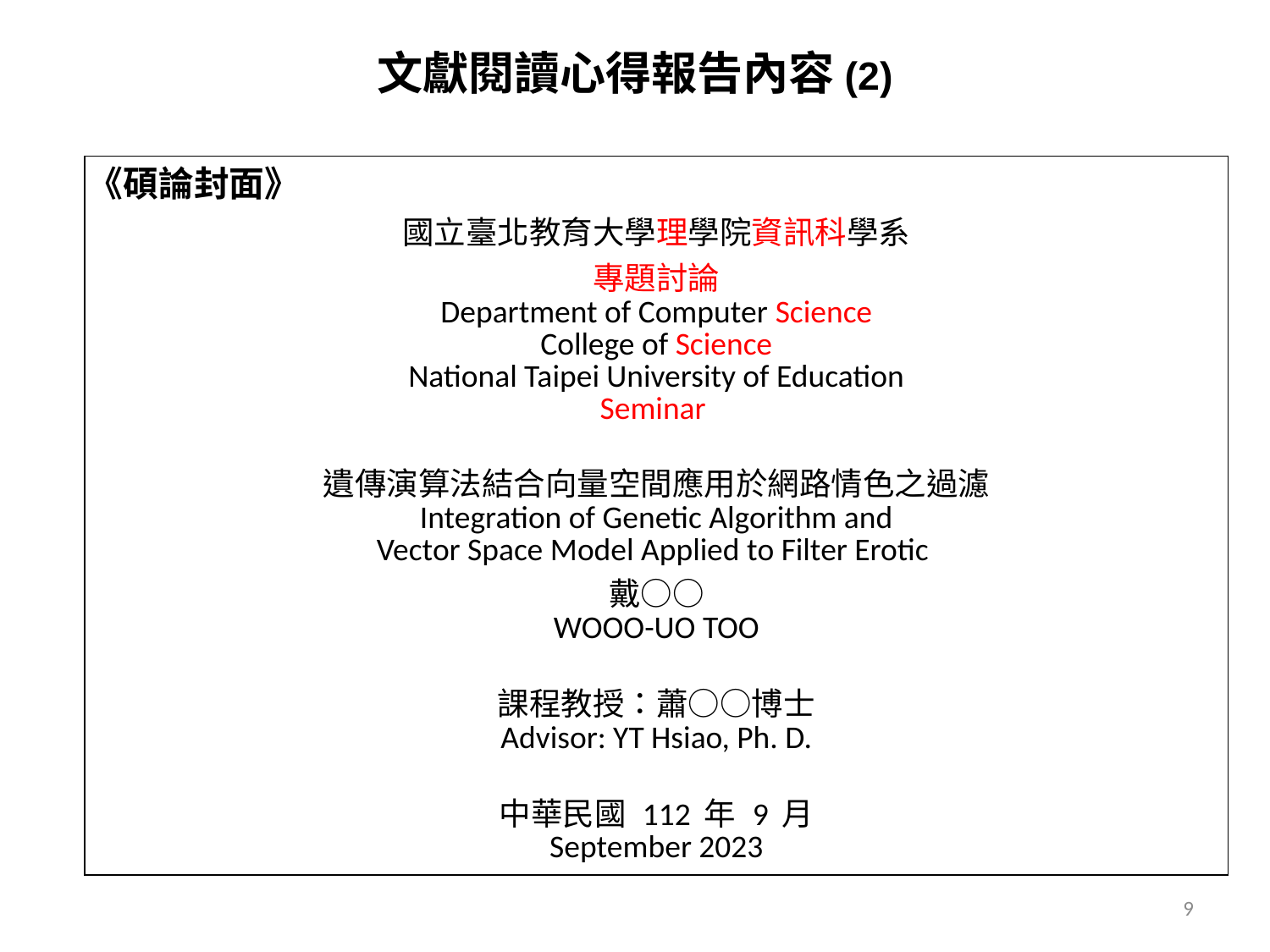

# 文獻閱讀心得報告內容(2)
| 《碩論封面》 國立臺北教育大學理學院資訊科學系 專題討論 Department of Computer Science College of Science National Taipei University of Education Seminar    遺傳演算法結合向量空間應用於網路情色之過濾 Integration of Genetic Algorithm and Vector Space Model Applied to Filter Erotic  戴○○ WOOO-UO TOO   課程教授：蕭○○博士 Advisor: YT Hsiao, Ph. D.   中華民國 112 年 9 月 September 2023 |
| --- |
9